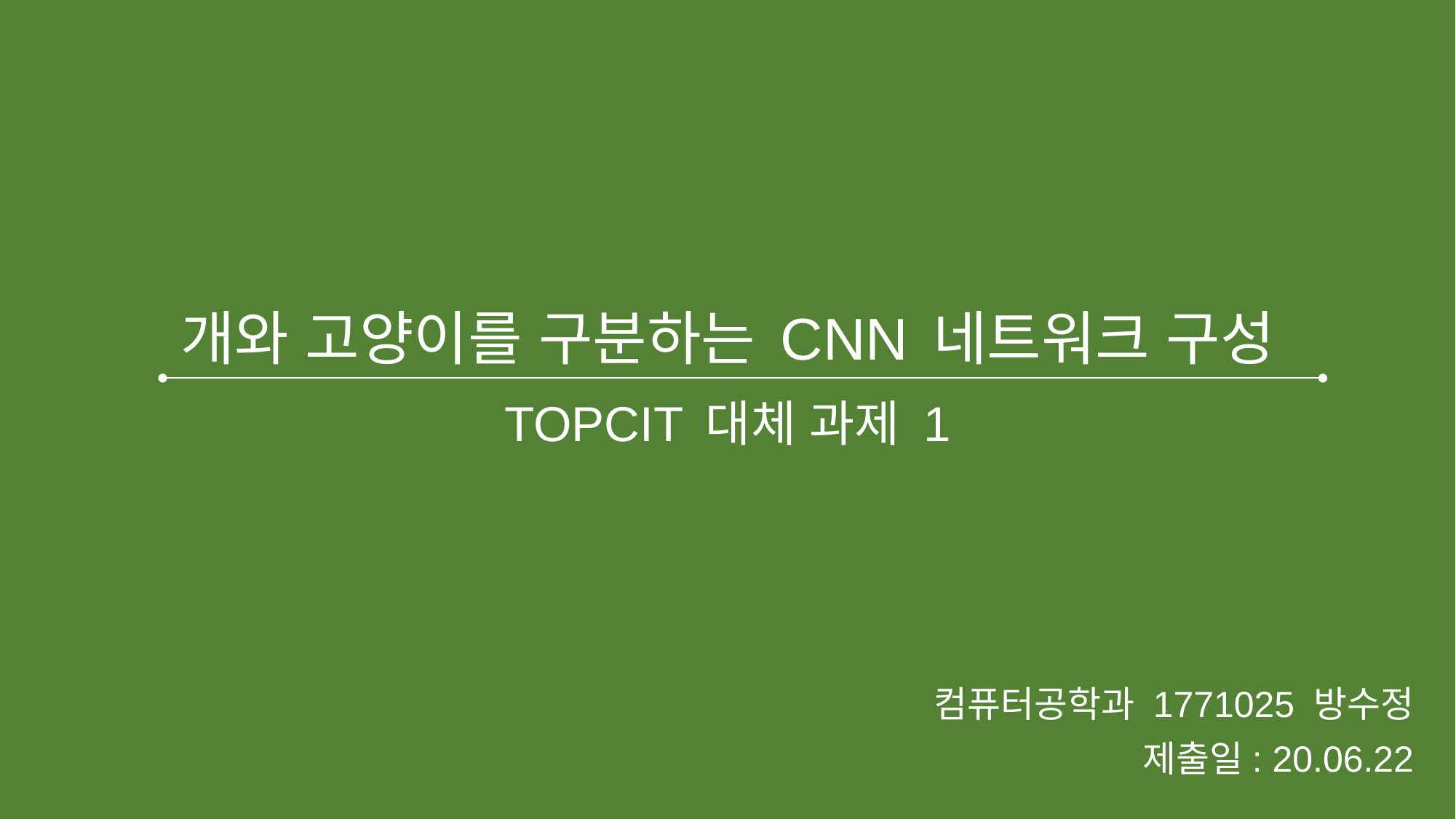

# 개와 고양이를 구분하는 CNN 네트워크 구성
TOPCIT 대체 과제 1
컴퓨터공학과 1771025 방수정
제출일: 20.06.22